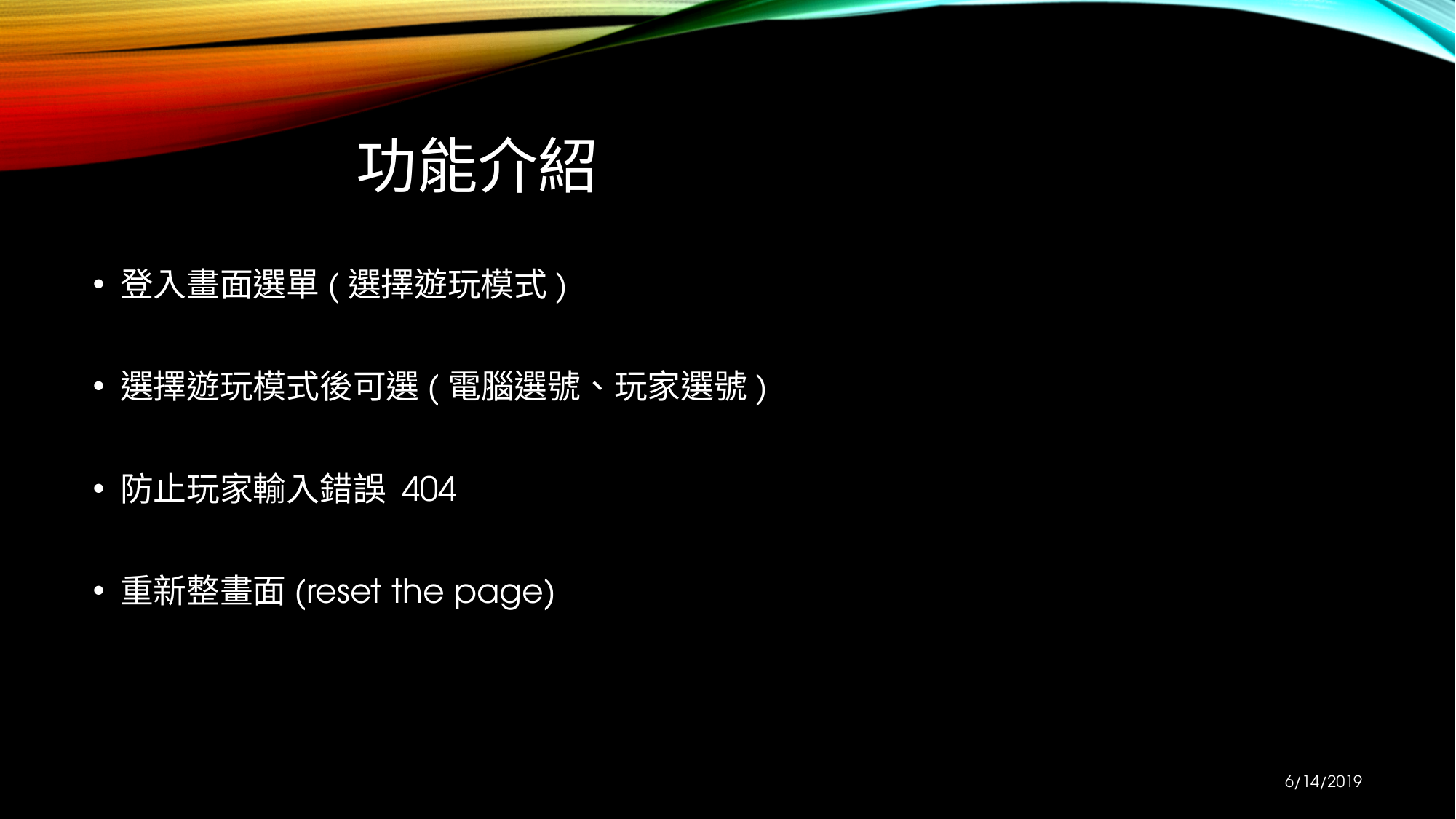

# 功能介紹
登入畫面選單(選擇遊玩模式)

選擇遊玩模式後可選(電腦選號、玩家選號)

防止玩家輸入錯誤 404

重新整畫面(reset the page)
6/14/2019